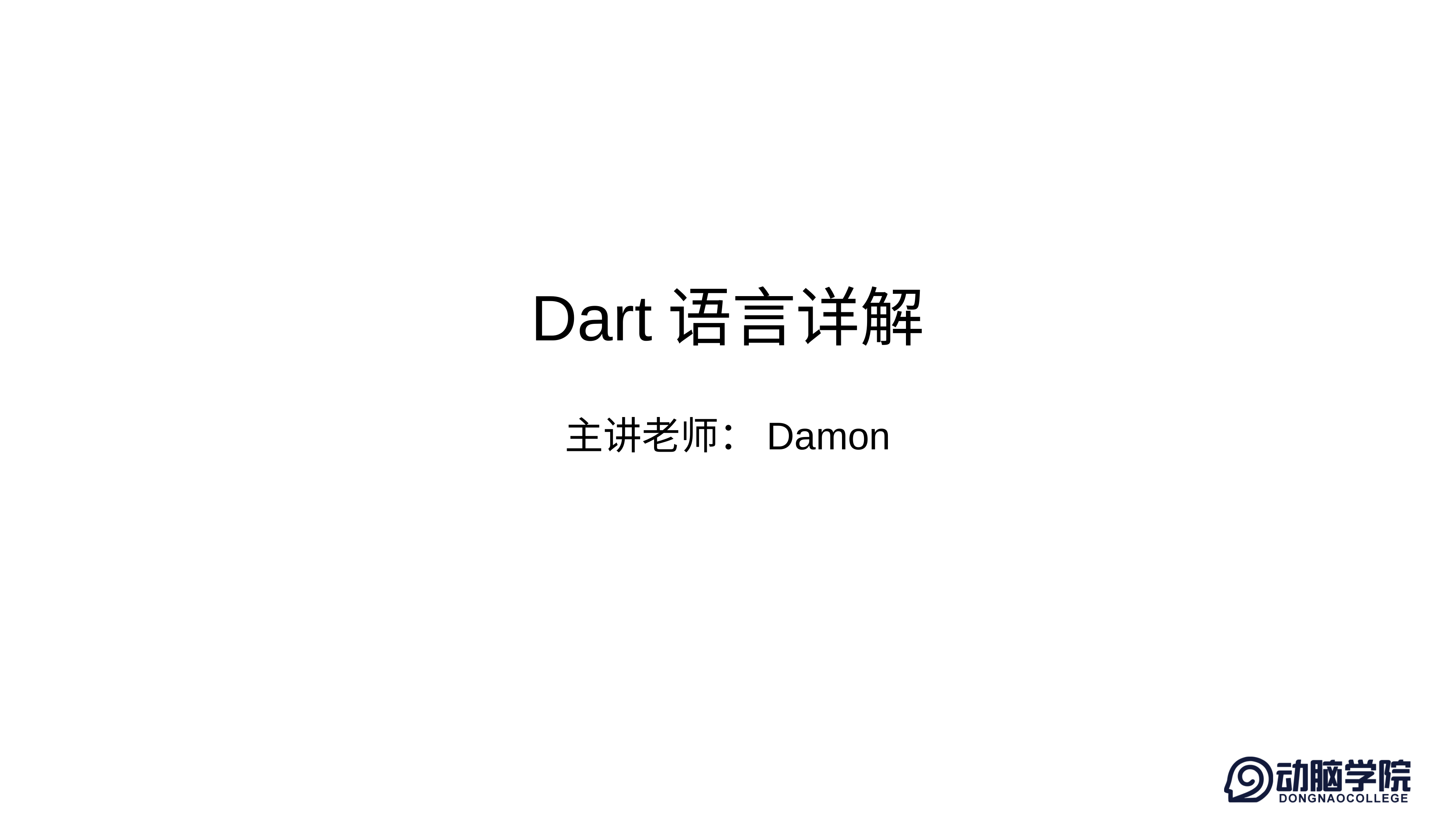

辅标题：（课程标题）
思源黑体 CN Medium  字号66

Dart语言详解
主讲老师：Damon